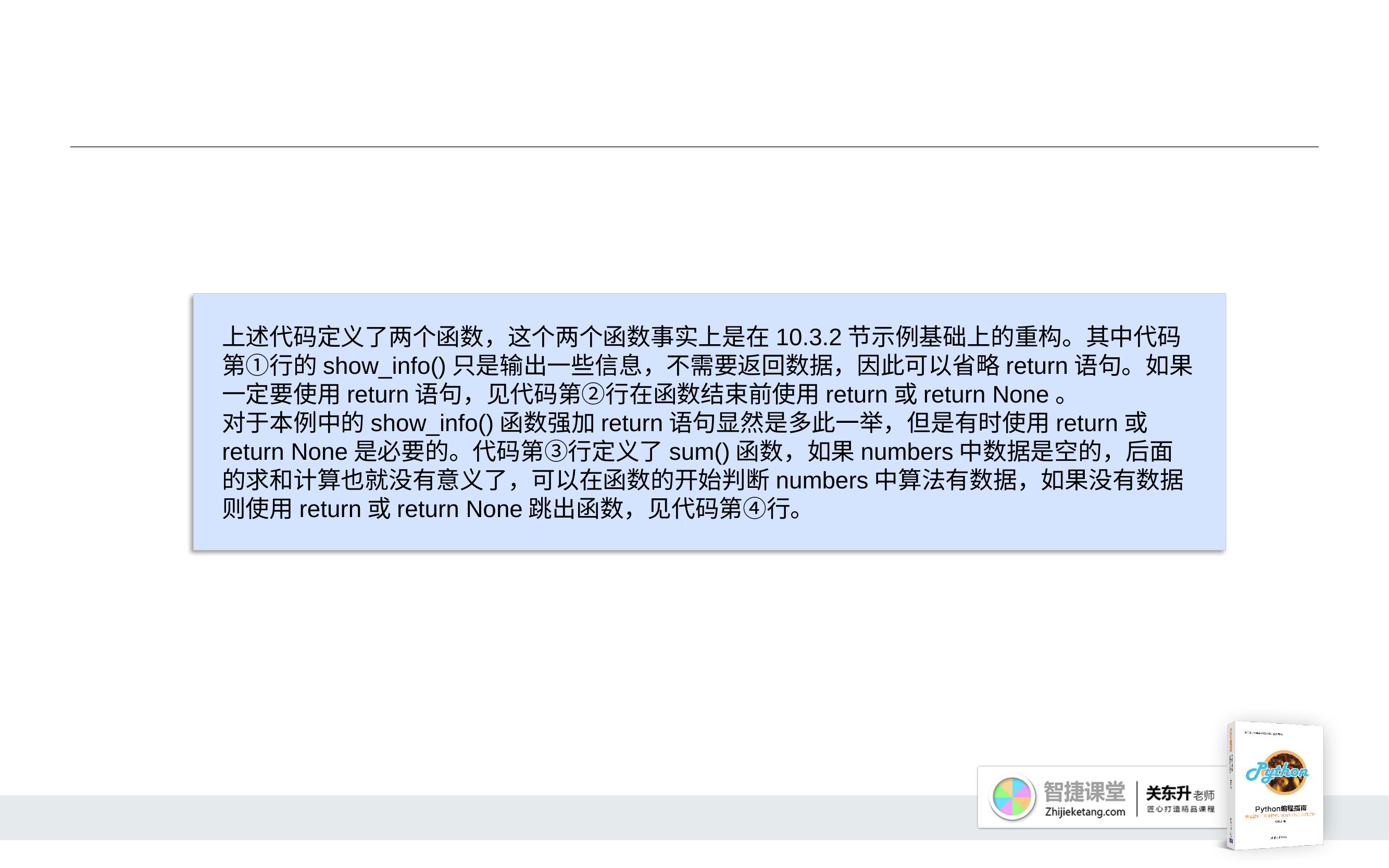

#
上述代码定义了两个函数，这个两个函数事实上是在10.3.2节示例基础上的重构。其中代码第①行的show_info()只是输出一些信息，不需要返回数据，因此可以省略return语句。如果一定要使用return语句，见代码第②行在函数结束前使用return或return None。
对于本例中的show_info()函数强加return语句显然是多此一举，但是有时使用return或return None是必要的。代码第③行定义了sum()函数，如果numbers中数据是空的，后面的求和计算也就没有意义了，可以在函数的开始判断numbers中算法有数据，如果没有数据则使用return或return None跳出函数，见代码第④行。